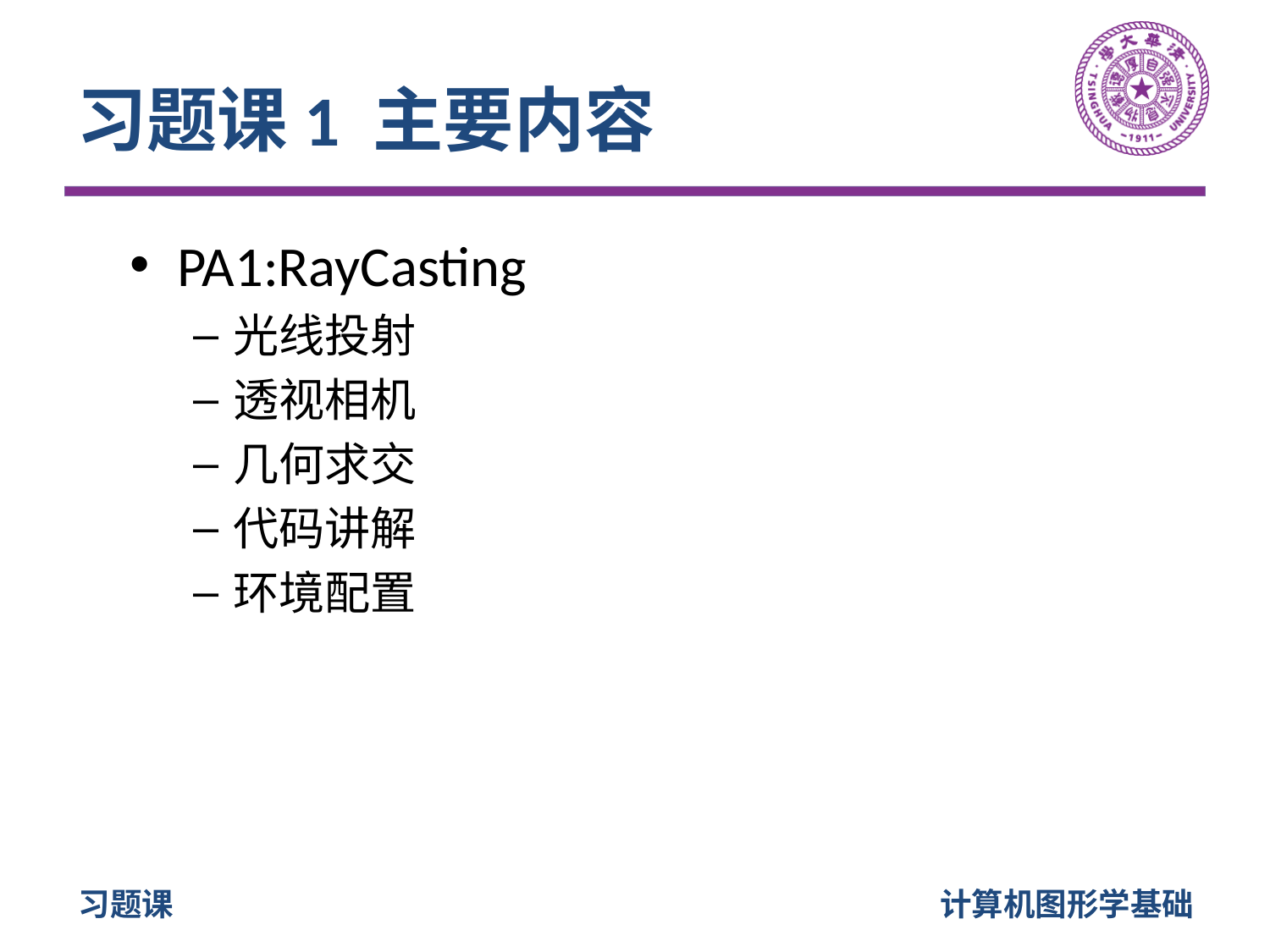

# 习题课1 主要内容
PA1:RayCasting
光线投射
透视相机
几何求交
代码讲解
环境配置